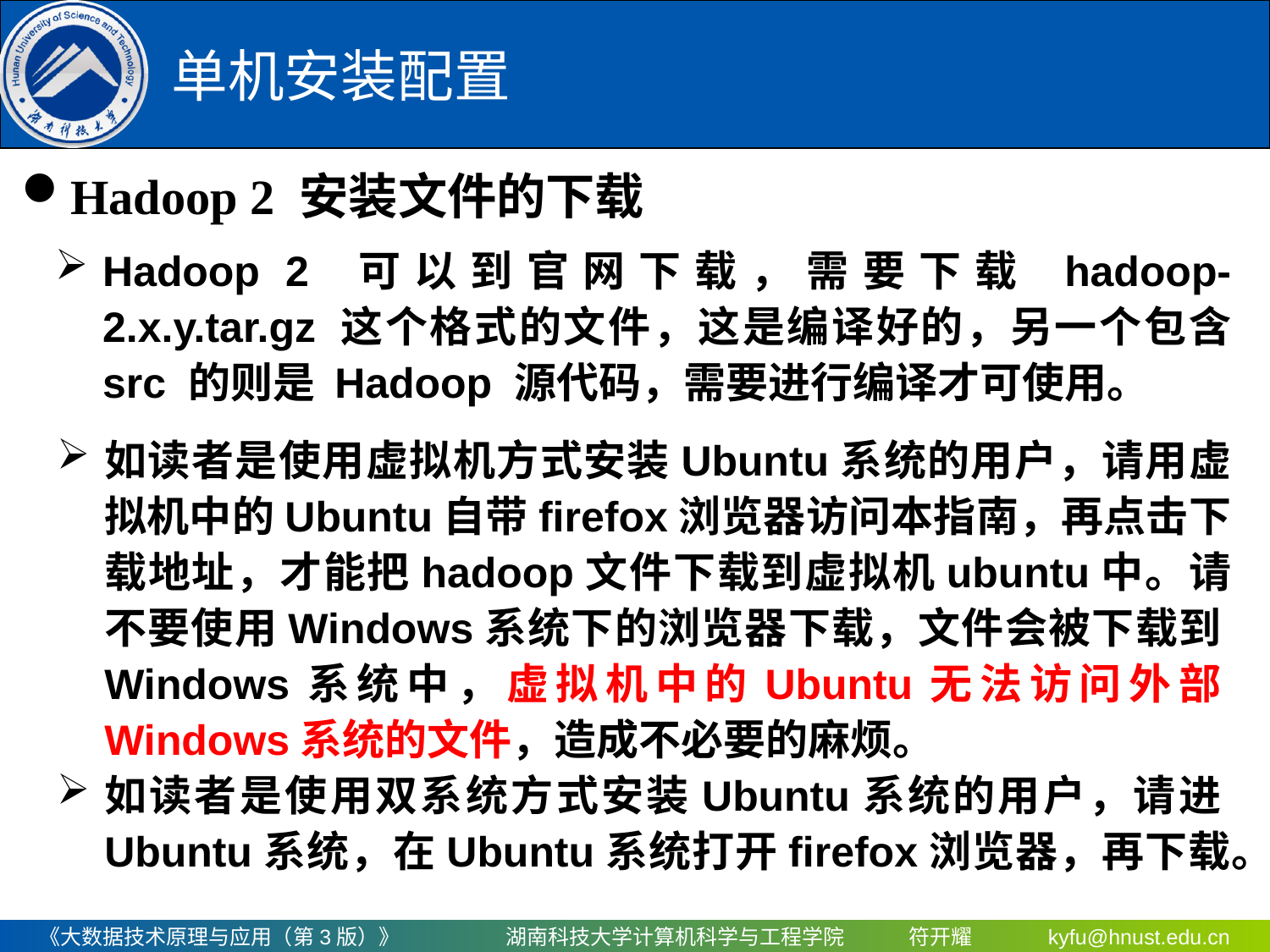

单机安装配置
Hadoop 2 安装文件的下载
Hadoop 2 可以到官网下载，需要下载 hadoop-2.x.y.tar.gz 这个格式的文件，这是编译好的，另一个包含 src 的则是 Hadoop 源代码，需要进行编译才可使用。

如读者是使用虚拟机方式安装Ubuntu系统的用户，请用虚拟机中的Ubuntu自带firefox浏览器访问本指南，再点击下载地址，才能把hadoop文件下载到虚拟机ubuntu中。请不要使用Windows系统下的浏览器下载，文件会被下载到Windows系统中，虚拟机中的Ubuntu无法访问外部Windows系统的文件，造成不必要的麻烦。
如读者是使用双系统方式安装Ubuntu系统的用户，请进Ubuntu系统，在Ubuntu系统打开firefox浏览器，再下载。